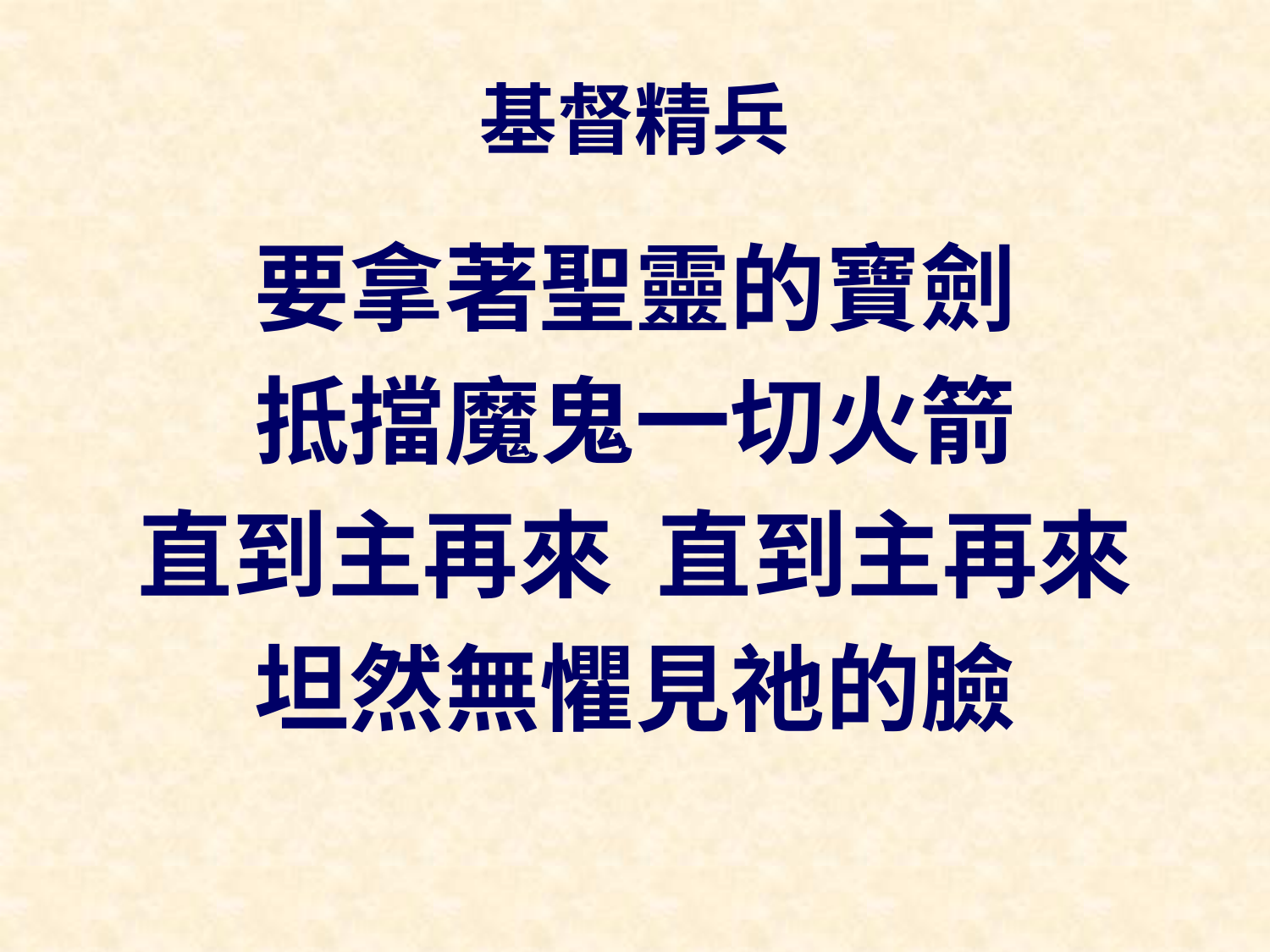

# 基督精兵
要拿著聖靈的寶劍
抵擋魔鬼一切火箭
直到主再來  直到主再來
坦然無懼見祂的臉